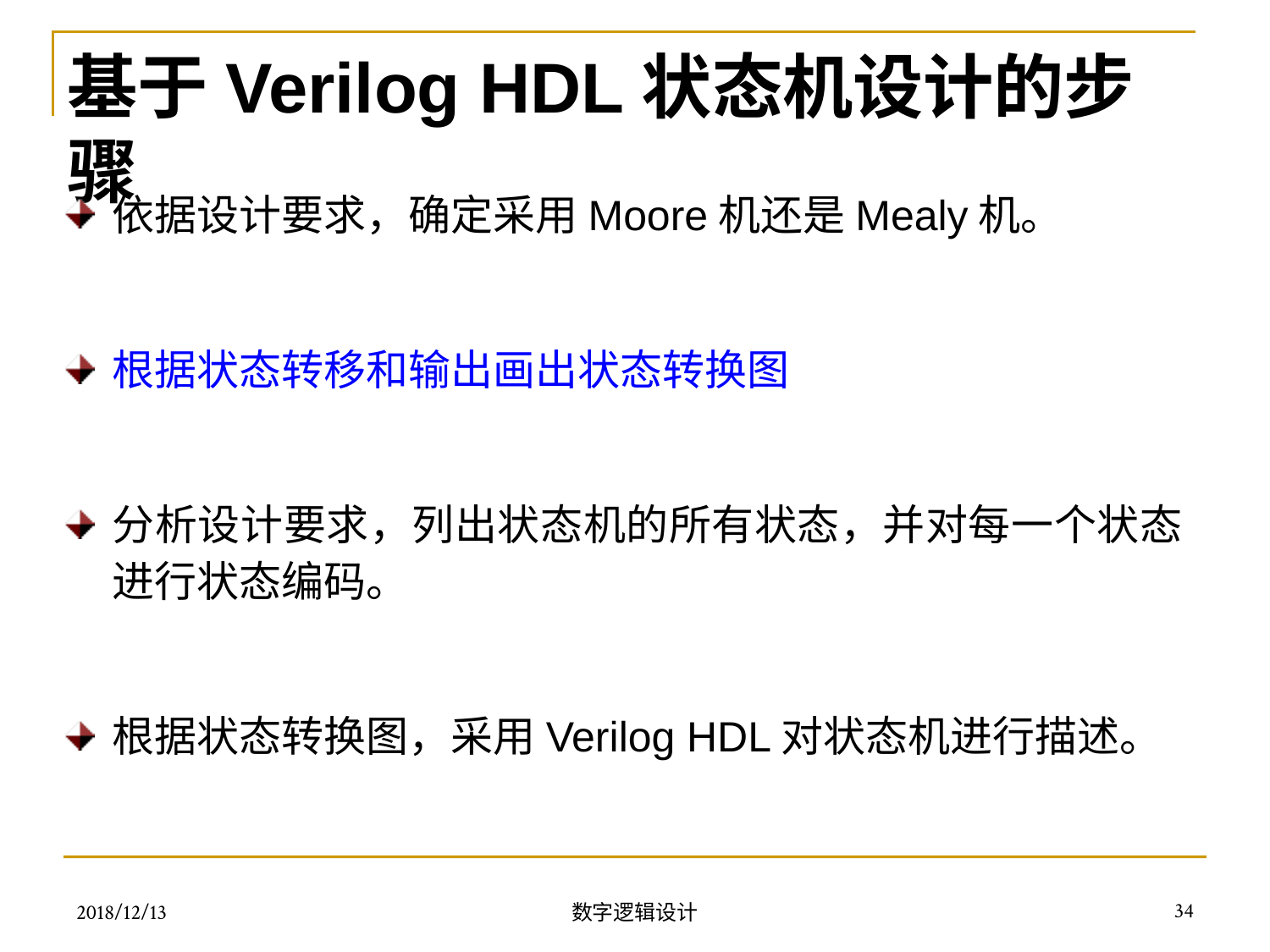

基于Verilog HDL状态机设计的步骤
依据设计要求，确定采用Moore机还是Mealy机。

根据状态转移和输出画出状态转换图

分析设计要求，列出状态机的所有状态，并对每一个状态进行状态编码。

根据状态转换图，采用Verilog HDL对状态机进行描述。
2018/12/13
34
数字逻辑设计